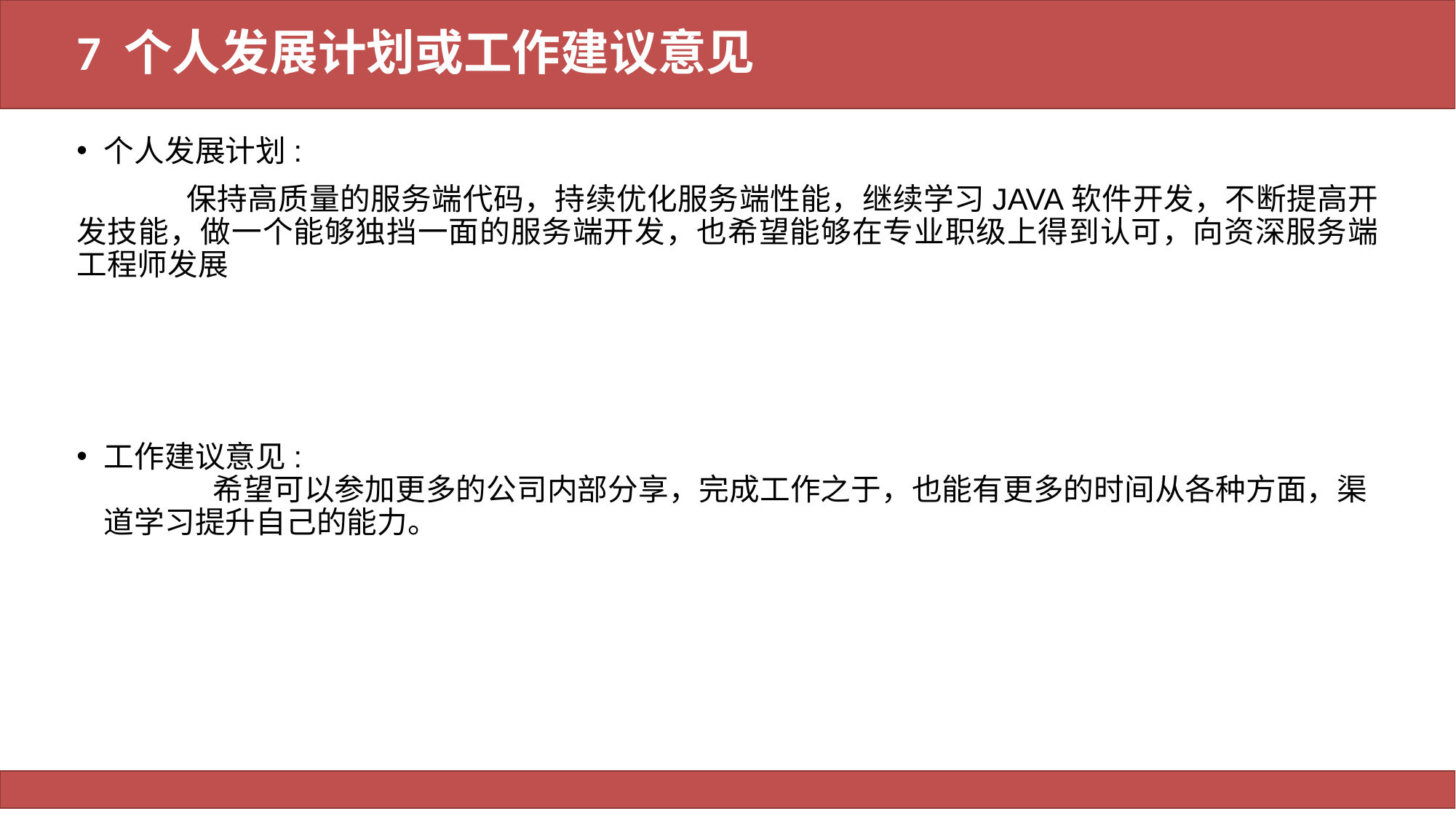

# 7 个人发展计划或工作建议意见
个人发展计划:
	保持高质量的服务端代码，持续优化服务端性能，继续学习JAVA软件开发，不断提高开发技能，做一个能够独挡一面的服务端开发，也希望能够在专业职级上得到认可，向资深服务端工程师发展

工作建议意见:
	希望可以参加更多的公司内部分享，完成工作之于，也能有更多的时间从各种方面，渠道学习提升自己的能力。